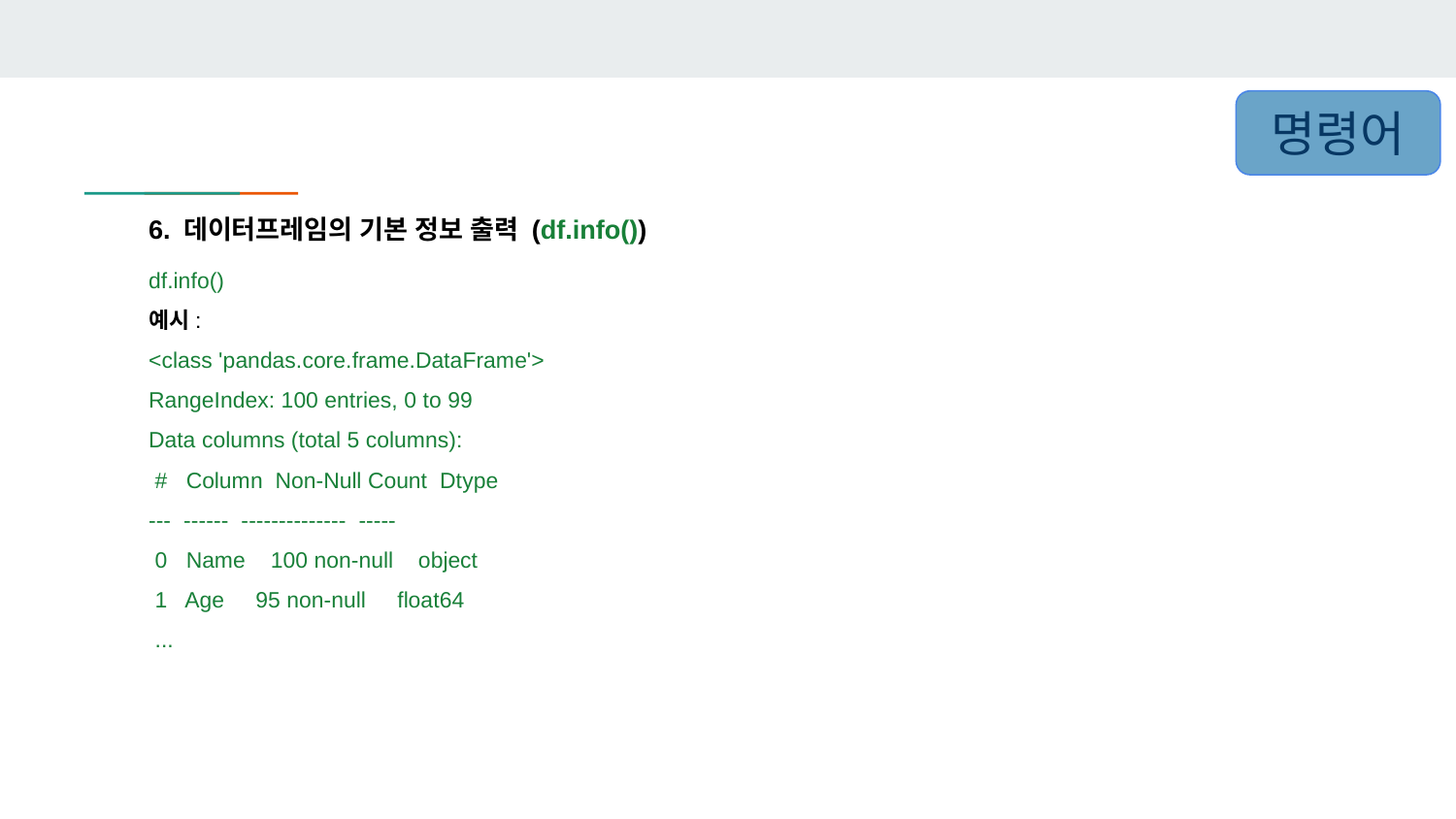

명령어
6. 데이터프레임의 기본 정보 출력 (df.info())
df.info()
예시:
<class 'pandas.core.frame.DataFrame'>
RangeIndex: 100 entries, 0 to 99
Data columns (total 5 columns):
 #   Column  Non-Null Count  Dtype
---  ------  --------------  -----
 0   Name    100 non-null    object
 1   Age     95 non-null     float64
 ...